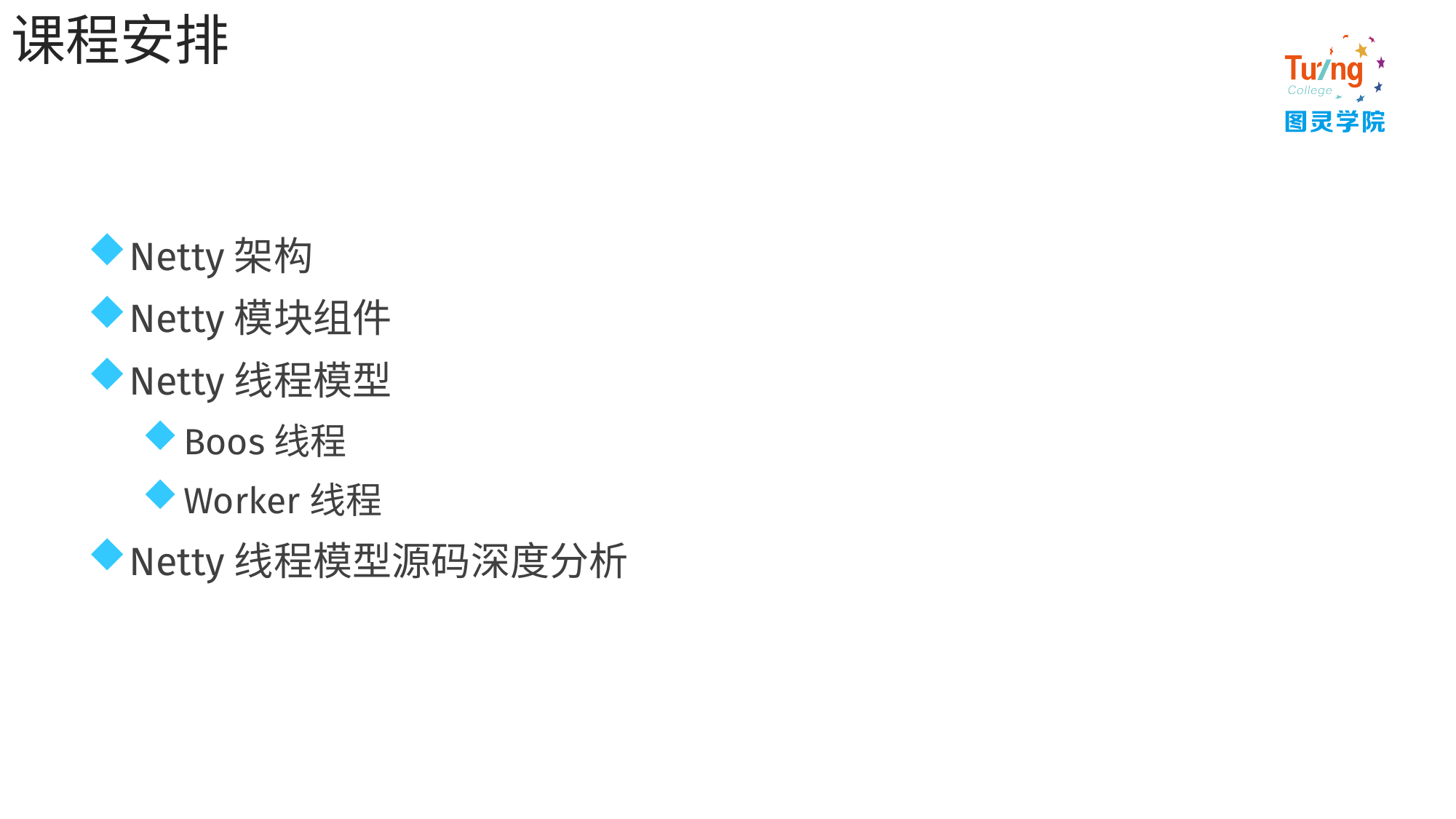

# 课程安排
Netty架构
Netty模块组件
Netty线程模型
Boos线程
Worker线程
Netty线程模型源码深度分析